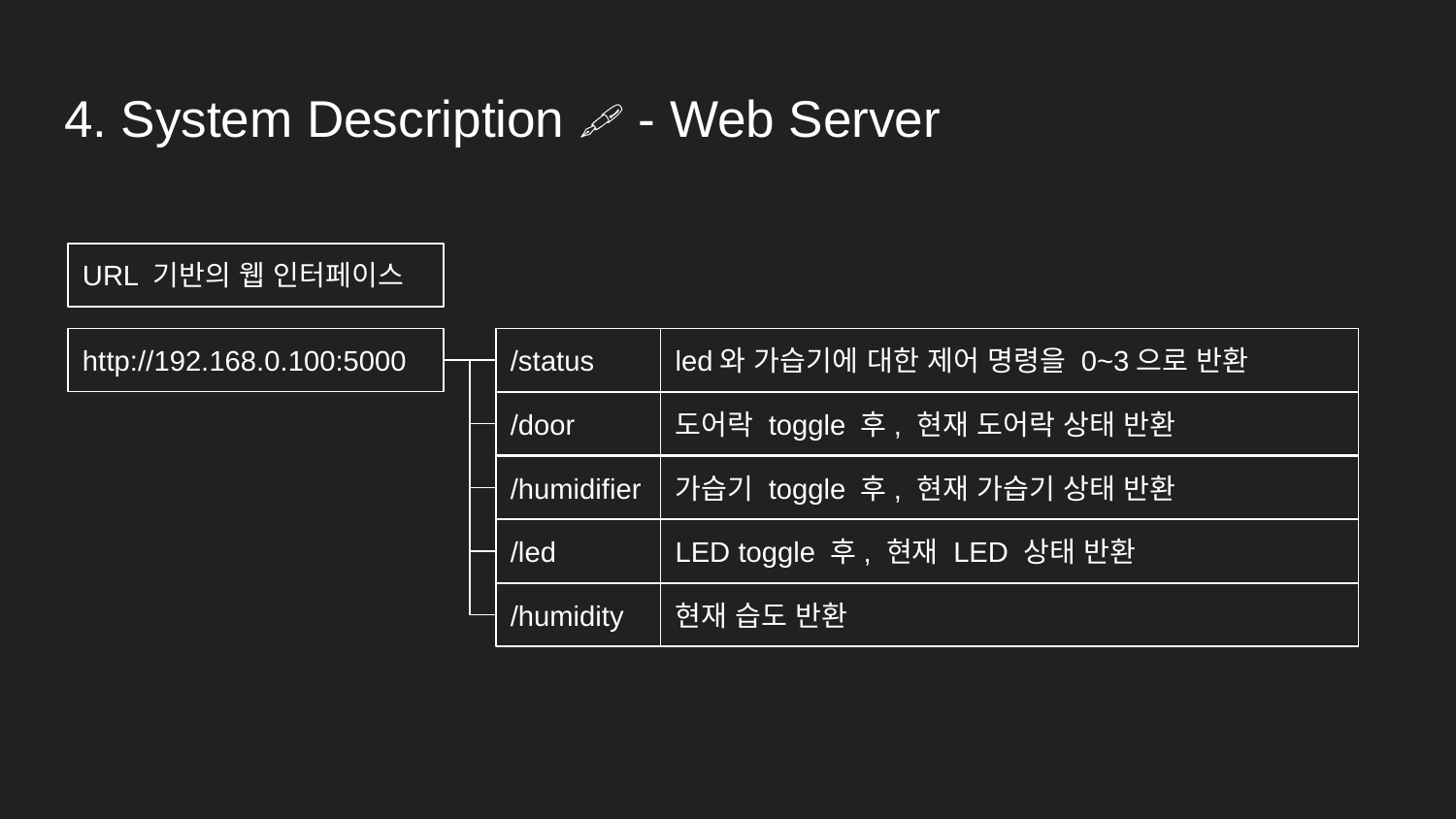

# 4. System Description 🖋 - Web Server

URL 기반의 웹 인터페이스
http://192.168.0.100:5000
/status
led와 가습기에 대한 제어 명령을 0~3으로 반환
/door
도어락 toggle 후, 현재 도어락 상태 반환
/humidifier
가습기 toggle 후, 현재 가습기 상태 반환
/led
LED toggle 후, 현재 LED 상태 반환
현재 습도 반환
/humidity